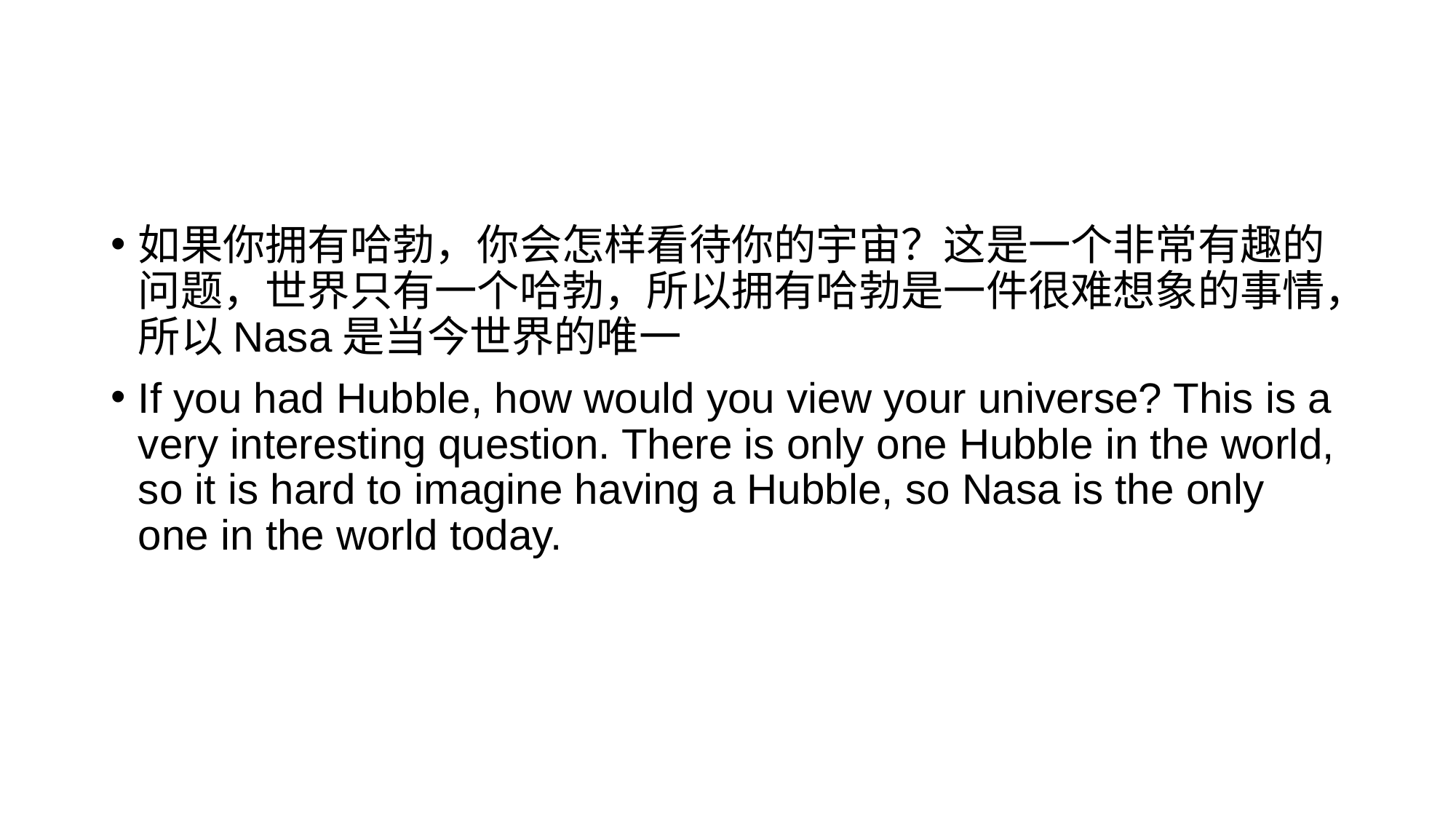

#
如果你拥有哈勃，你会怎样看待你的宇宙？这是一个非常有趣的问题，世界只有一个哈勃，所以拥有哈勃是一件很难想象的事情，所以Nasa是当今世界的唯一
If you had Hubble, how would you view your universe? This is a very interesting question. There is only one Hubble in the world, so it is hard to imagine having a Hubble, so Nasa is the only one in the world today.